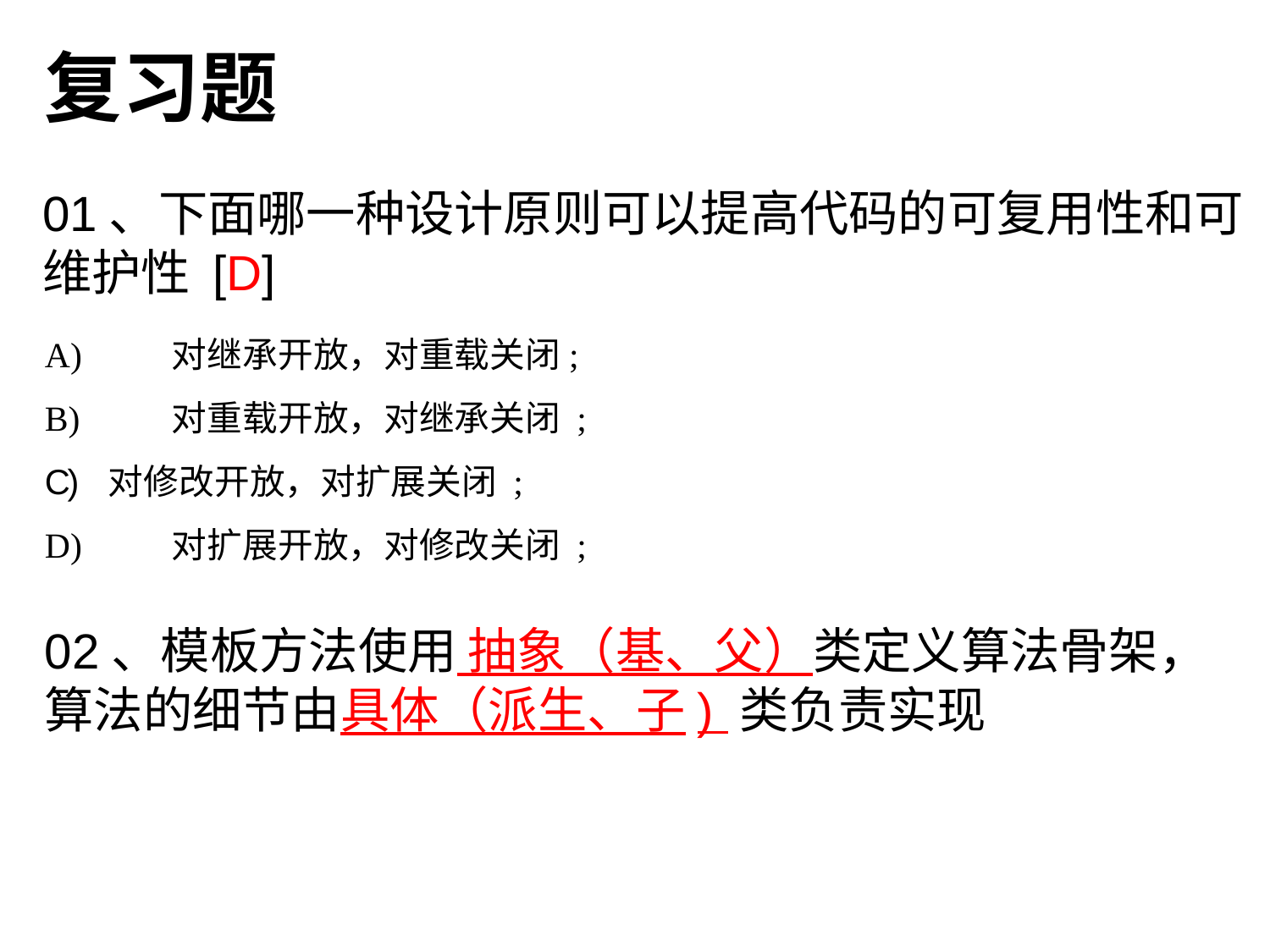

复习题
01、下面哪一种设计原则可以提高代码的可复用性和可维护性 [D]
A)	对继承开放，对重载关闭;
B)	对重载开放，对继承关闭 ;
对修改开放，对扩展关闭 ;
D)	对扩展开放，对修改关闭 ;
02、模板方法使用 抽象（基、父）类定义算法骨架，算法的细节由具体（派生、子) 类负责实现